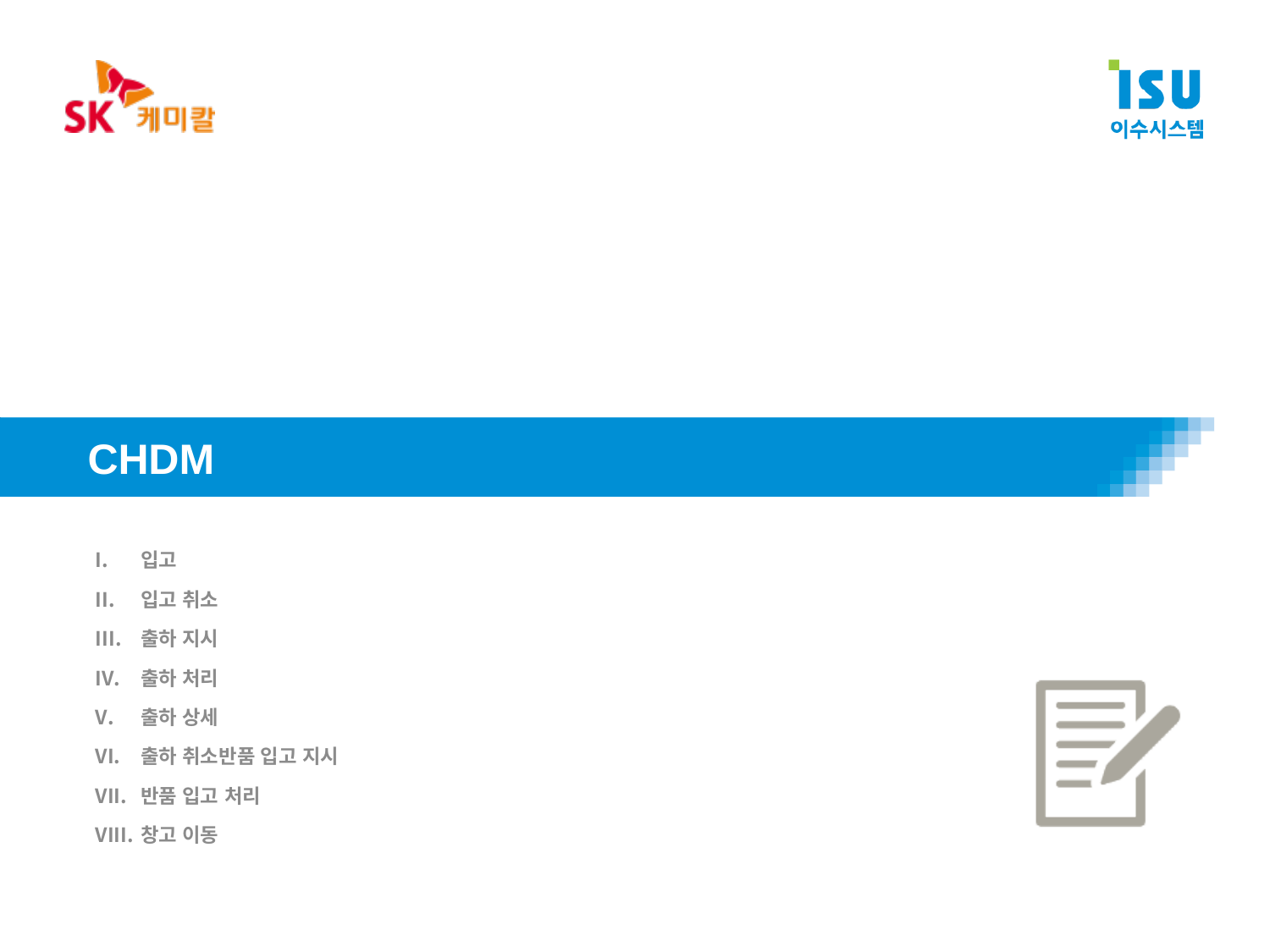

# CHDM
입고
입고 취소
출하 지시
출하 처리
출하 상세
출하 취소반품 입고 지시
반품 입고 처리
창고 이동